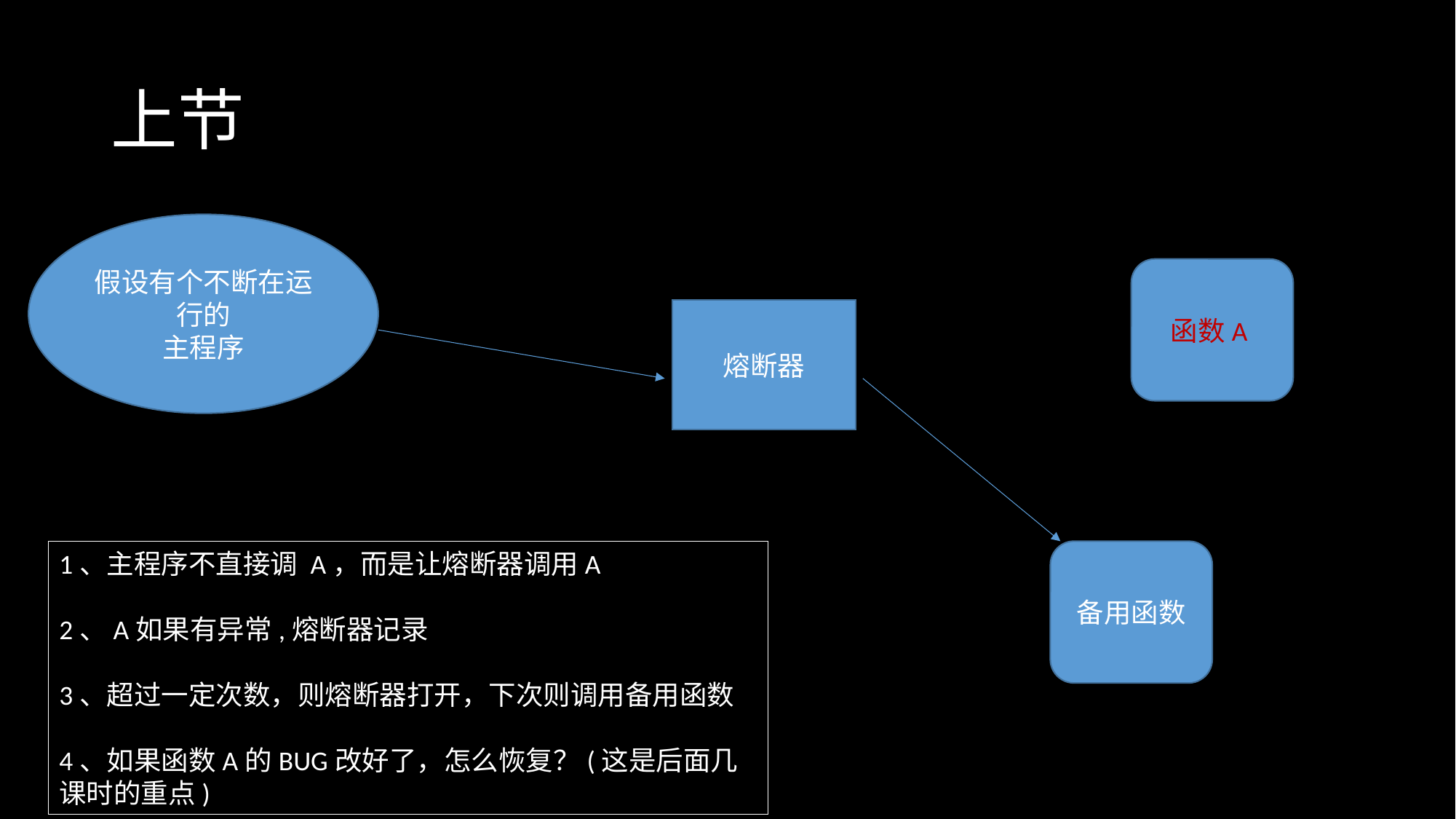

# 上节
假设有个不断在运行的
主程序
函数A
熔断器
1、主程序不直接调 A，而是让熔断器调用A

2、A如果有异常,熔断器记录

3、超过一定次数，则熔断器打开，下次则调用备用函数

4、如果函数A的BUG改好了，怎么恢复？(这是后面几课时的重点)
备用函数